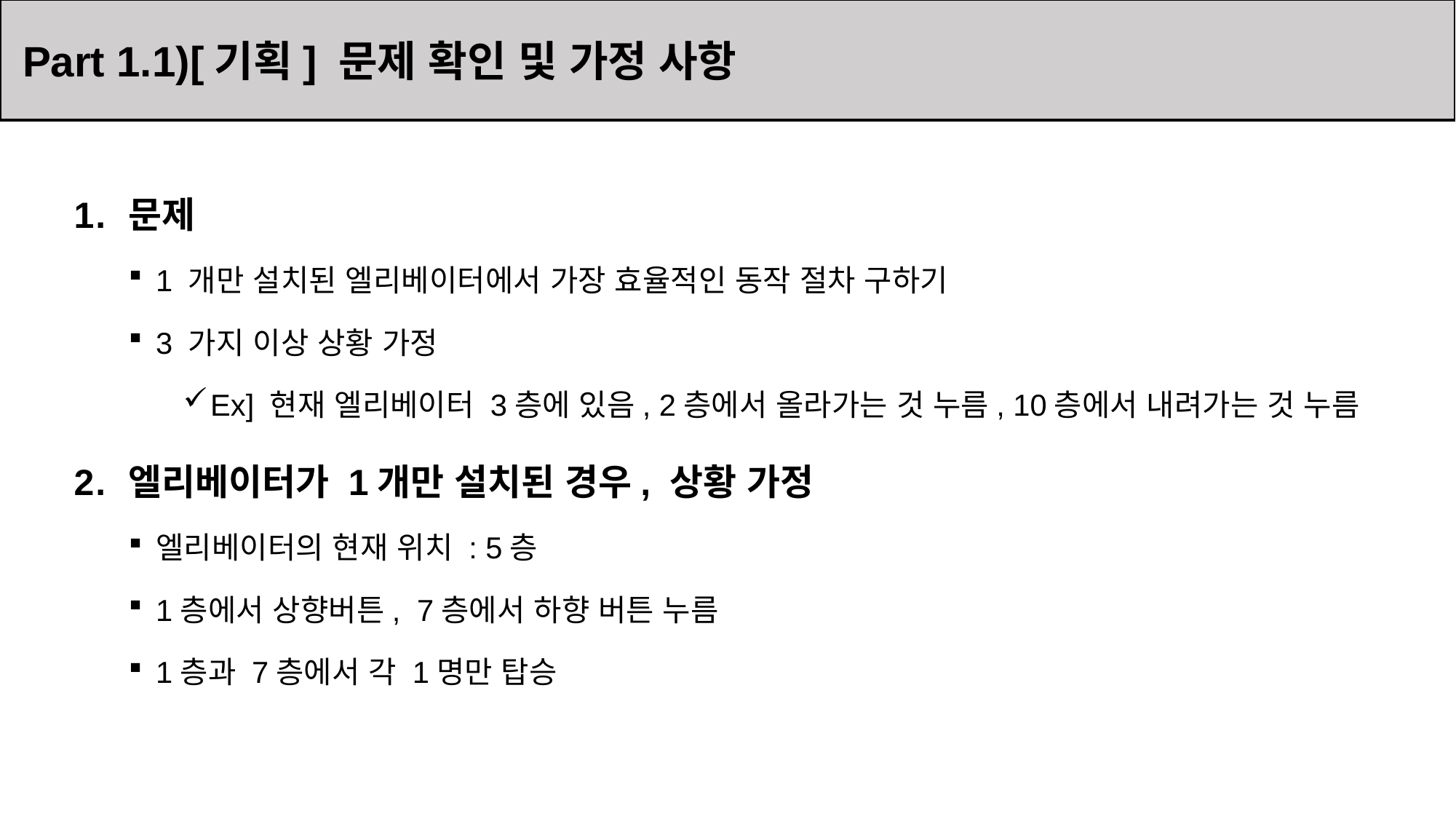

Part 1.1)[기획] 문제 확인 및 가정 사항
문제
1 개만 설치된 엘리베이터에서 가장 효율적인 동작 절차 구하기
3 가지 이상 상황 가정
Ex] 현재 엘리베이터 3층에 있음, 2층에서 올라가는 것 누름, 10층에서 내려가는 것 누름
엘리베이터가 1개만 설치된 경우, 상황 가정
엘리베이터의 현재 위치 : 5층
1층에서 상향버튼,  7층에서 하향 버튼 누름
1층과 7층에서 각 1명만 탑승